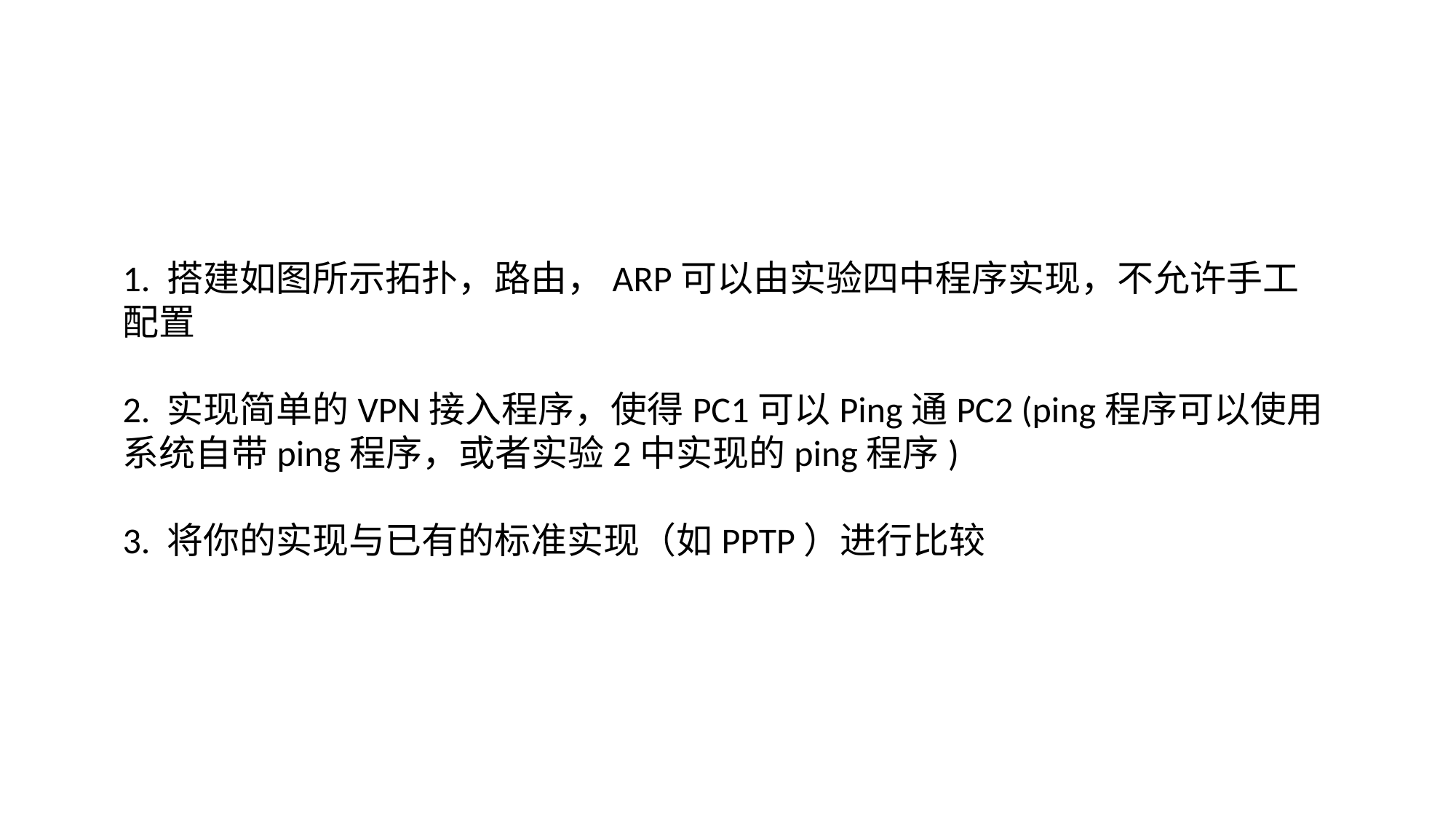

#
1. 搭建如图所示拓扑，路由，ARP可以由实验四中程序实现，不允许手工配置

2. 实现简单的VPN接入程序，使得PC1可以Ping通PC2 (ping程序可以使用系统自带ping程序，或者实验2中实现的ping程序)

3. 将你的实现与已有的标准实现（如PPTP）进行比较